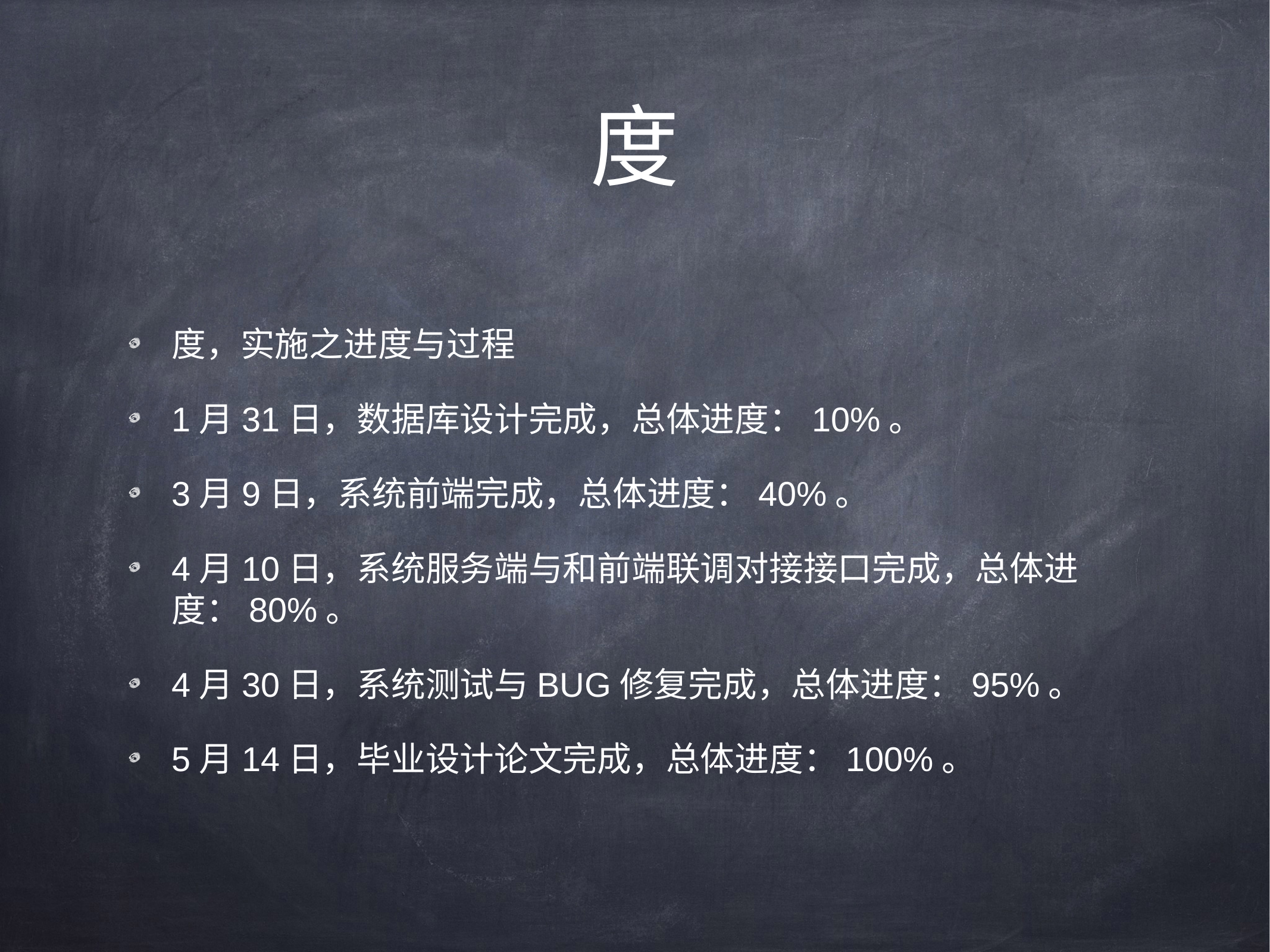

# 度
度，实施之进度与过程
1月31日，数据库设计完成，总体进度：10%。
3月9日，系统前端完成，总体进度：40%。
4月10日，系统服务端与和前端联调对接接口完成，总体进度：80%。
4月30日，系统测试与BUG修复完成，总体进度：95%。
5月14日，毕业设计论文完成，总体进度：100%。